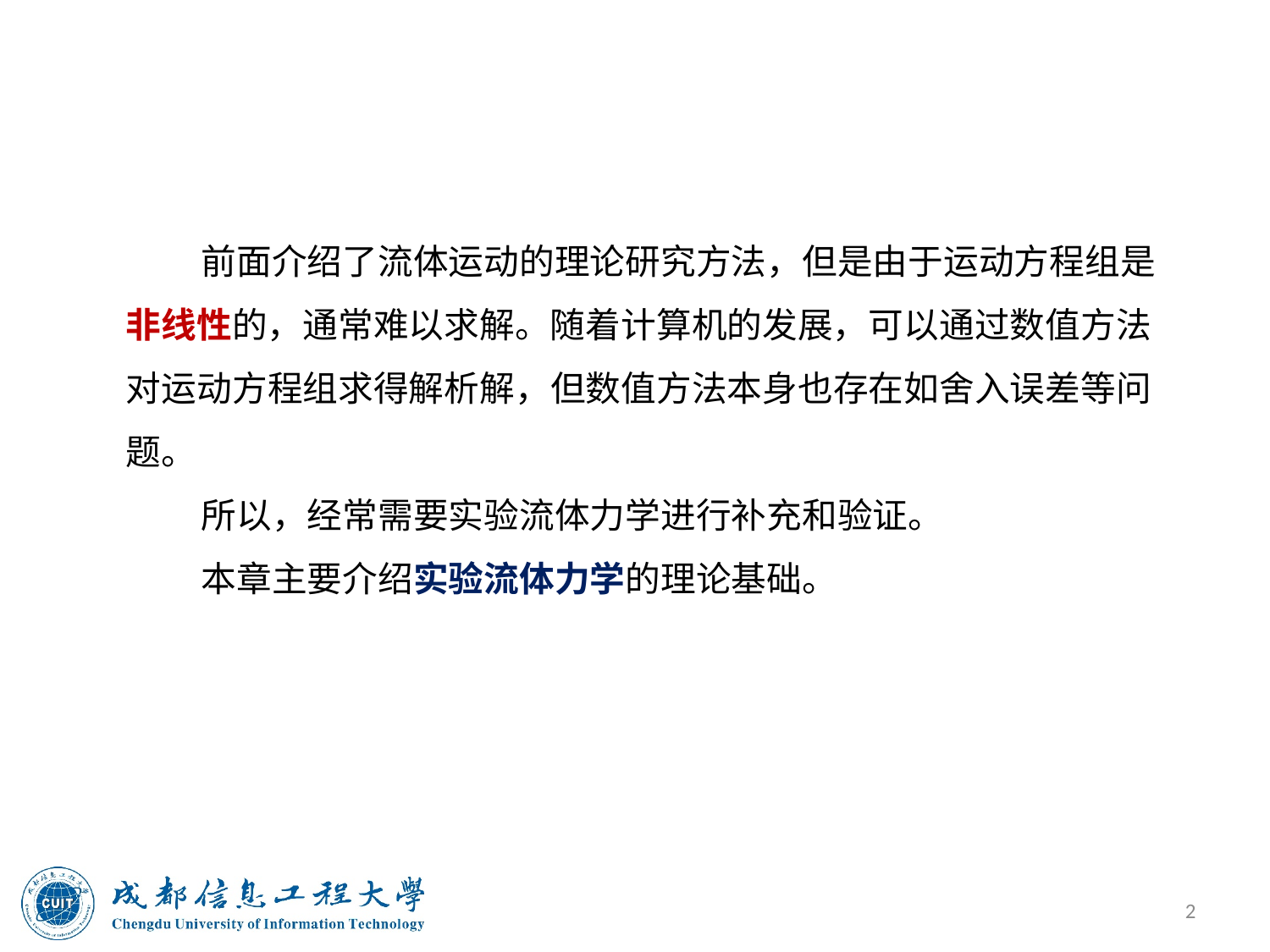

前面介绍了流体运动的理论研究方法，但是由于运动方程组是非线性的，通常难以求解。随着计算机的发展，可以通过数值方法对运动方程组求得解析解，但数值方法本身也存在如舍入误差等问题。
所以，经常需要实验流体力学进行补充和验证。
本章主要介绍实验流体力学的理论基础。
2